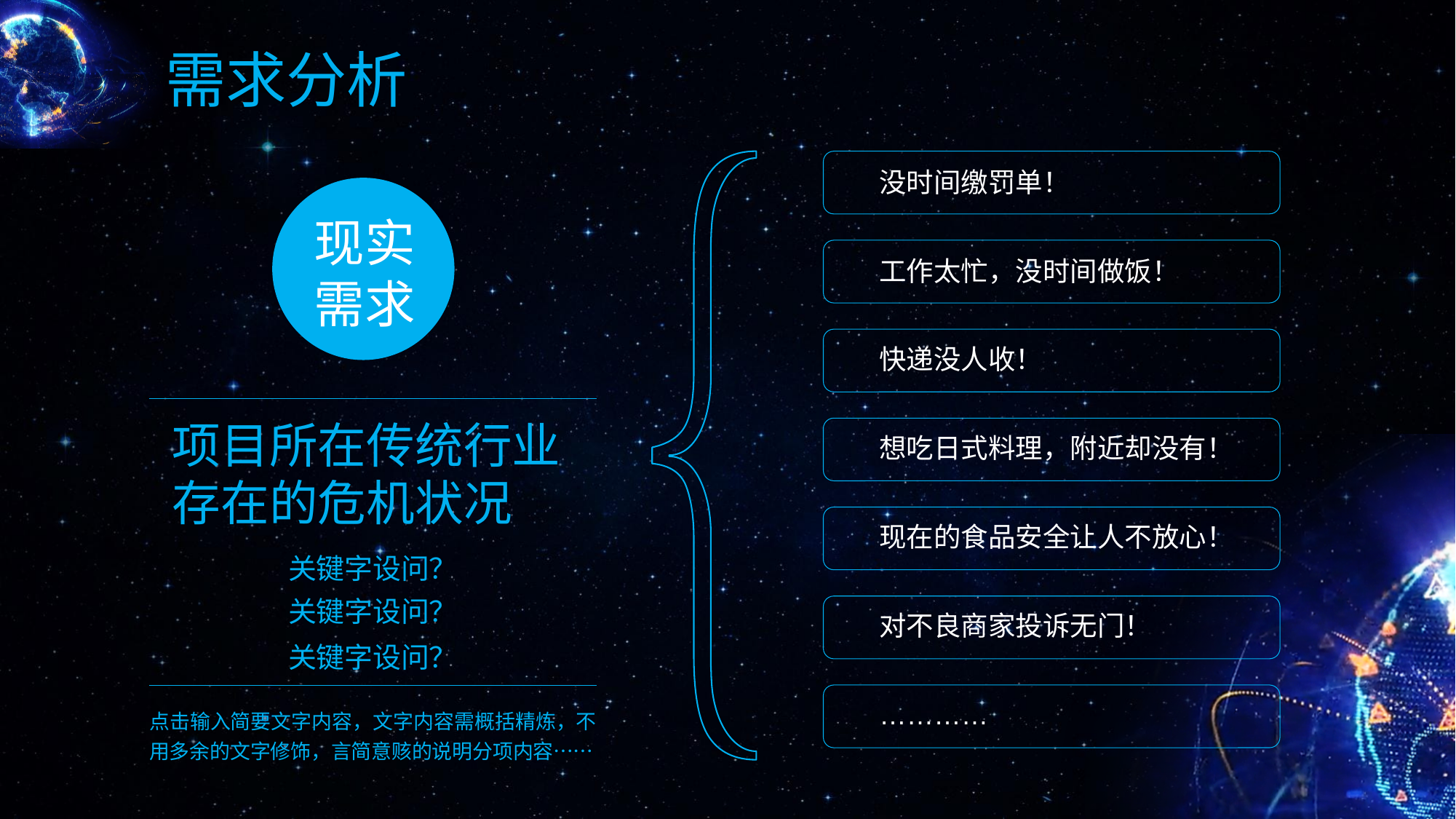

需求分析

没时间缴罚单！

工作太忙，没时间做饭！

快递没人收！

想吃日式料理，附近却没有！

现在的食品安全让人不放心！

对不良商家投诉无门！

…………

现实
需求
项目所在传统行业存在的危机状况
关键字设问？
关键字设问？
关键字设问？
点击输入简要文字内容，文字内容需概括精炼，不用多余的文字修饰，言简意赅的说明分项内容……